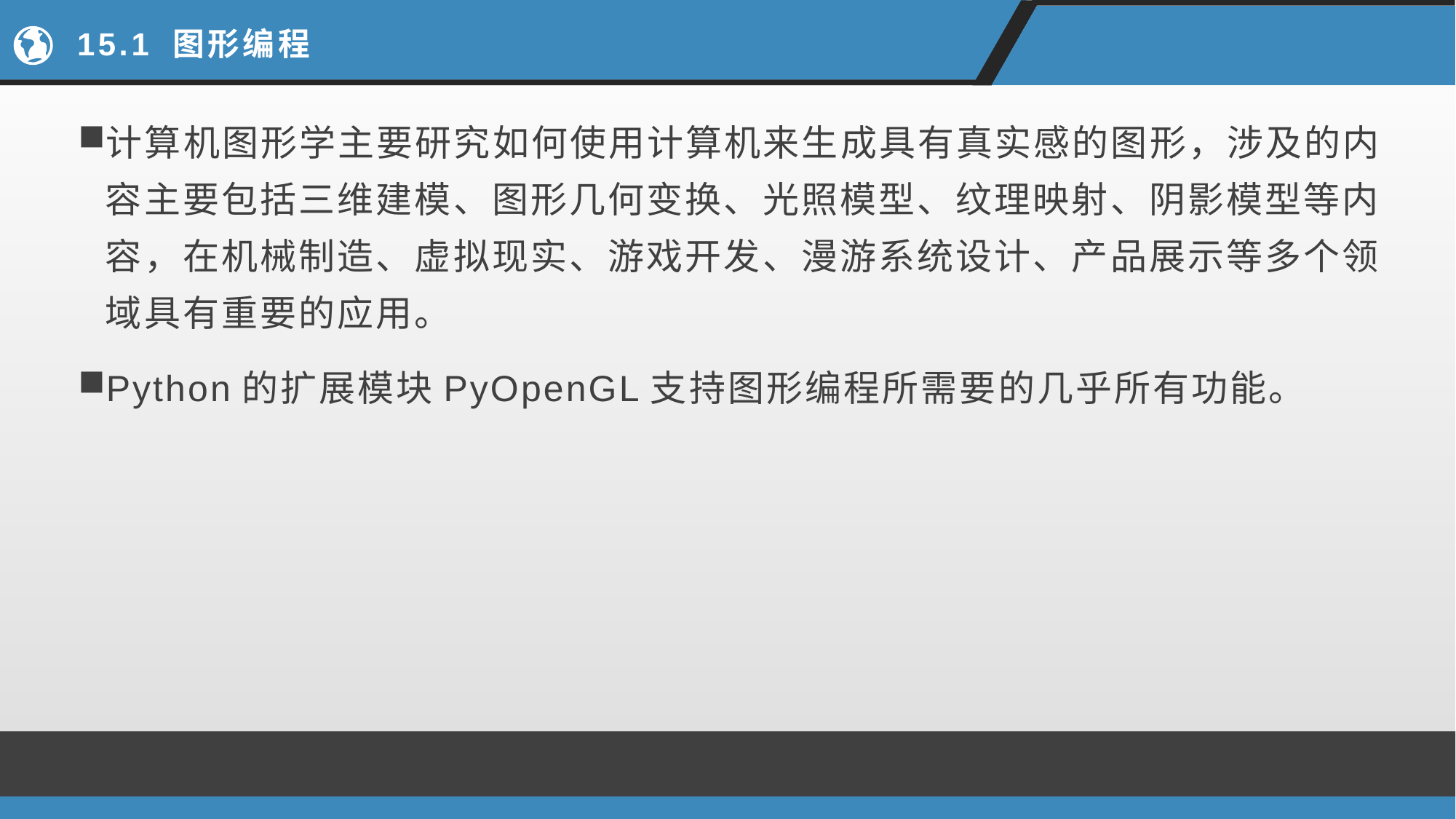

# 15.1 图形编程

计算机图形学主要研究如何使用计算机来生成具有真实感的图形，涉及的内容主要包括三维建模、图形几何变换、光照模型、纹理映射、阴影模型等内容，在机械制造、虚拟现实、游戏开发、漫游系统设计、产品展示等多个领域具有重要的应用。
Python的扩展模块PyOpenGL支持图形编程所需要的几乎所有功能。